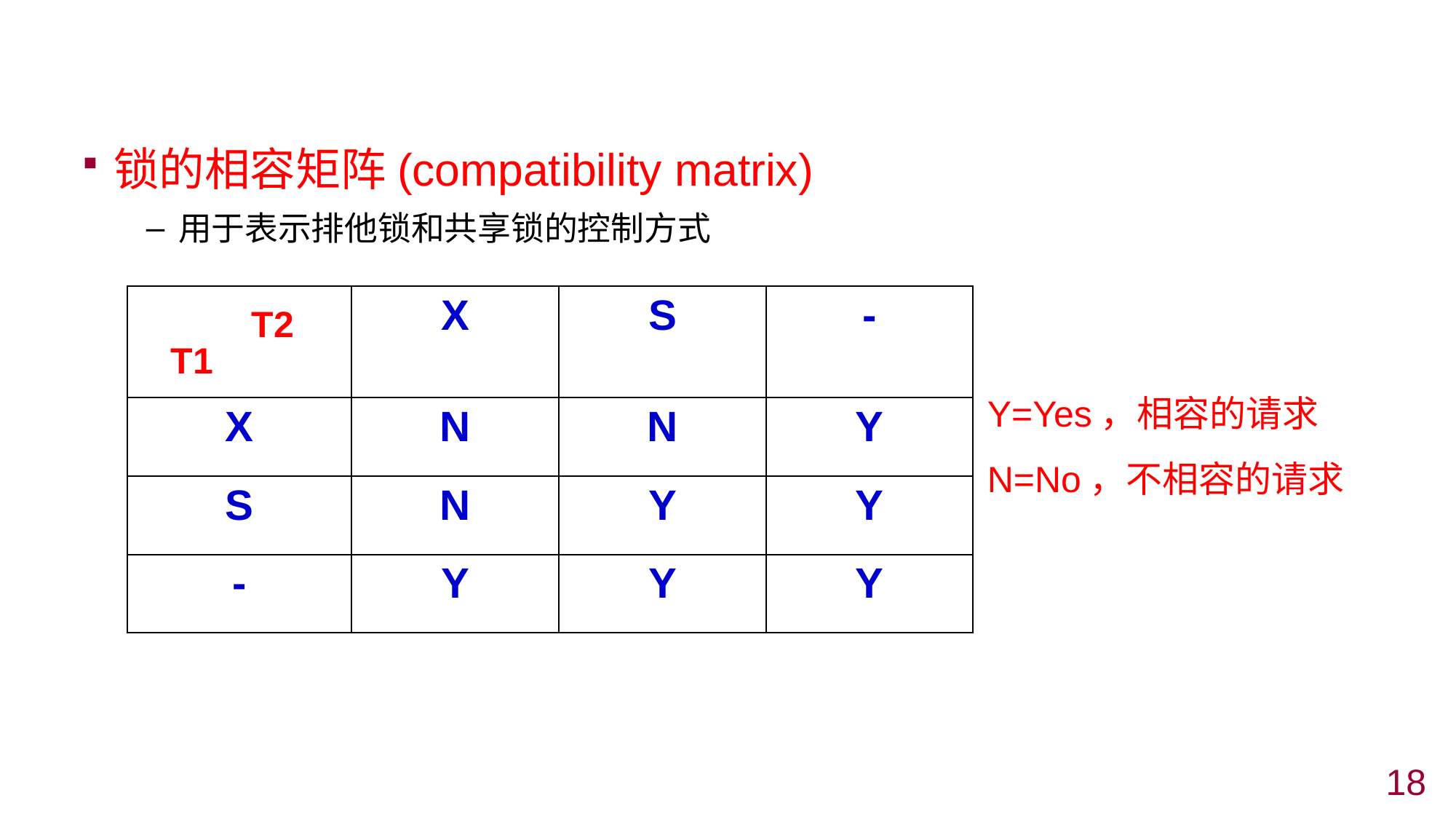

#
锁的相容矩阵(compatibility matrix)
用于表示排他锁和共享锁的控制方式
|  | X | S | - |
| --- | --- | --- | --- |
| X | N | N | Y |
| S | N | Y | Y |
| - | Y | Y | Y |
T2
T1
Y=Yes，相容的请求
N=No，不相容的请求
18